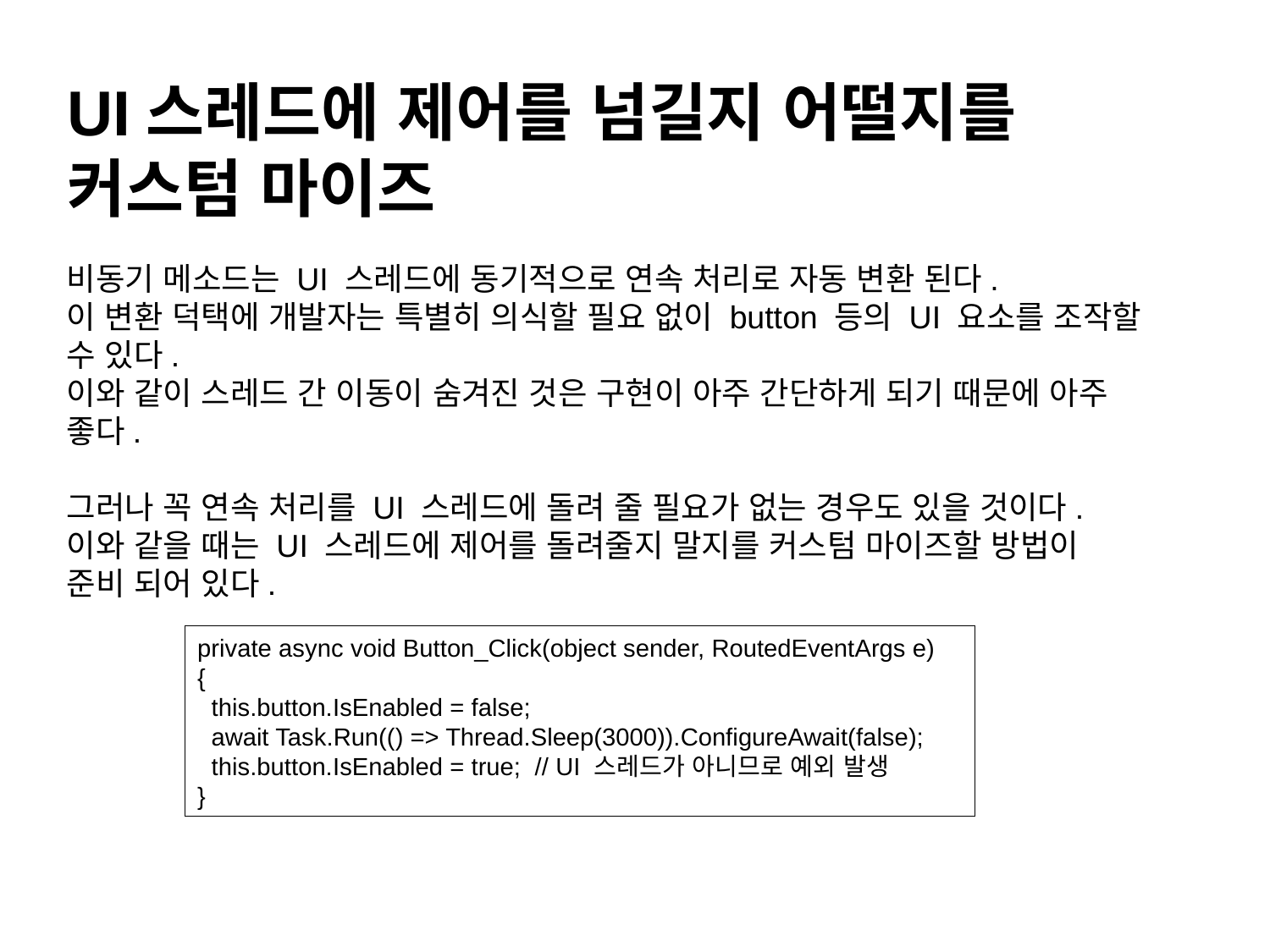

UI스레드에 제어를 넘길지 어떨지를 커스텀 마이즈
비동기 메소드는 UI 스레드에 동기적으로 연속 처리로 자동 변환 된다.
이 변환 덕택에 개발자는 특별히 의식할 필요 없이 button 등의 UI 요소를 조작할 수 있다.
이와 같이 스레드 간 이동이 숨겨진 것은 구현이 아주 간단하게 되기 때문에 아주 좋다.

그러나 꼭 연속 처리를 UI 스레드에 돌려 줄 필요가 없는 경우도 있을 것이다. 이와 같을 때는 UI 스레드에 제어를 돌려줄지 말지를 커스텀 마이즈할 방법이 준비 되어 있다.
private async void Button_Click(object sender, RoutedEventArgs e)
{
  this.button.IsEnabled = false;
  await Task.Run(() => Thread.Sleep(3000)).ConfigureAwait(false);
  this.button.IsEnabled = true;  // UI 스레드가 아니므로 예외 발생
}